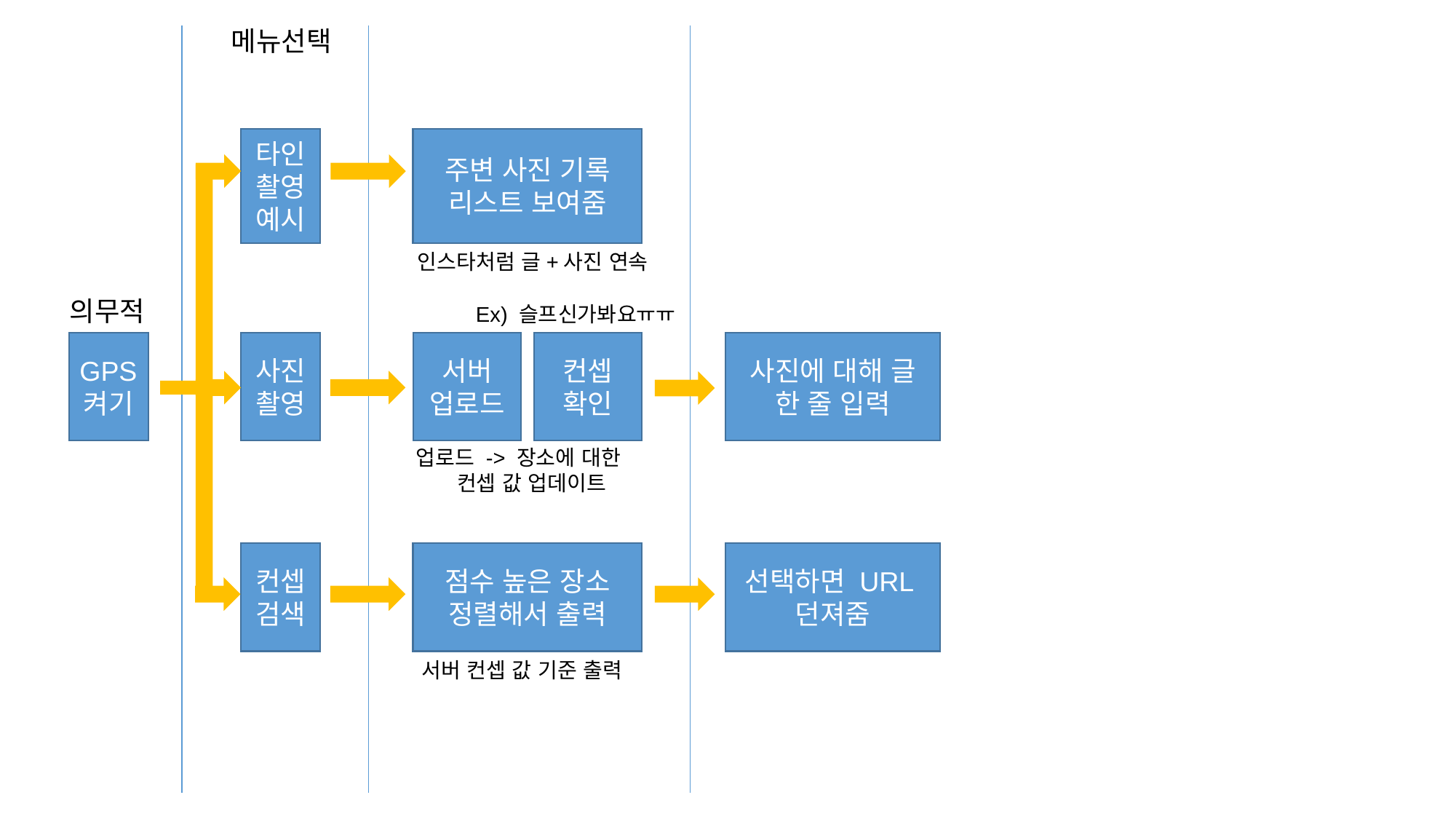

메뉴선택
타인촬영예시
주변 사진 기록 리스트 보여줌

인스타처럼 글+사진 연속
의무적
Ex) 슬프신가봐요ㅠㅠ
GPS켜기
사진촬영
서버 업로드
컨셉 확인
사진에 대해 글 한 줄 입력

업로드 -> 장소에 대한
      컨셉 값 업데이트
컨셉검색
점수 높은 장소 정렬해서 출력
선택하면 URL던져줌

서버 컨셉 값 기준 출력